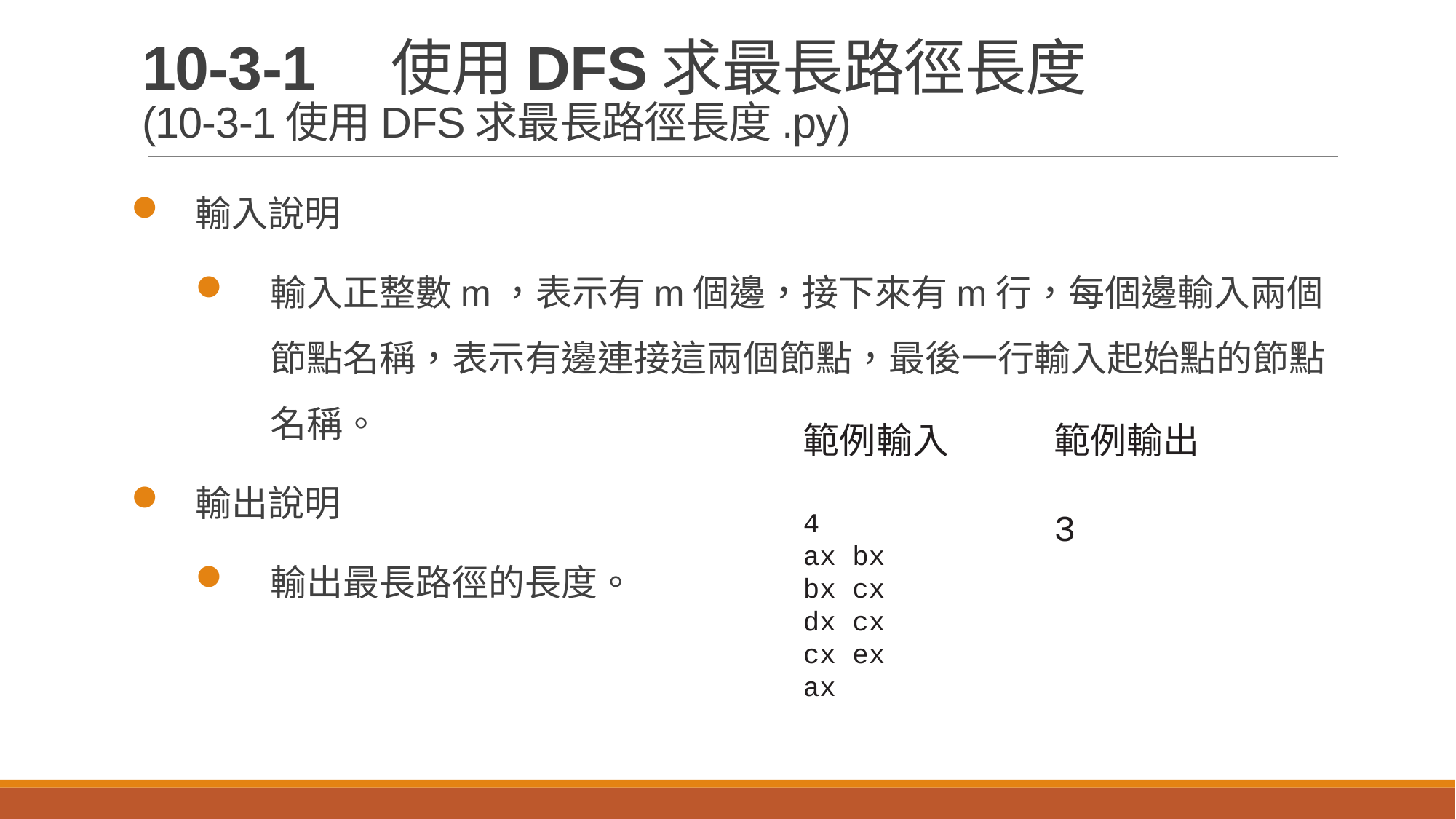

# 10-3-1　使用DFS求最長路徑長度 (10-3-1使用DFS求最長路徑長度.py)
輸入說明
輸入正整數m，表示有m個邊，接下來有m行，每個邊輸入兩個節點名稱，表示有邊連接這兩個節點，最後一行輸入起始點的節點名稱。
輸出說明
輸出最長路徑的長度。
範例輸入

4
ax bx
bx cx
dx cx
cx ex
ax
範例輸出

3